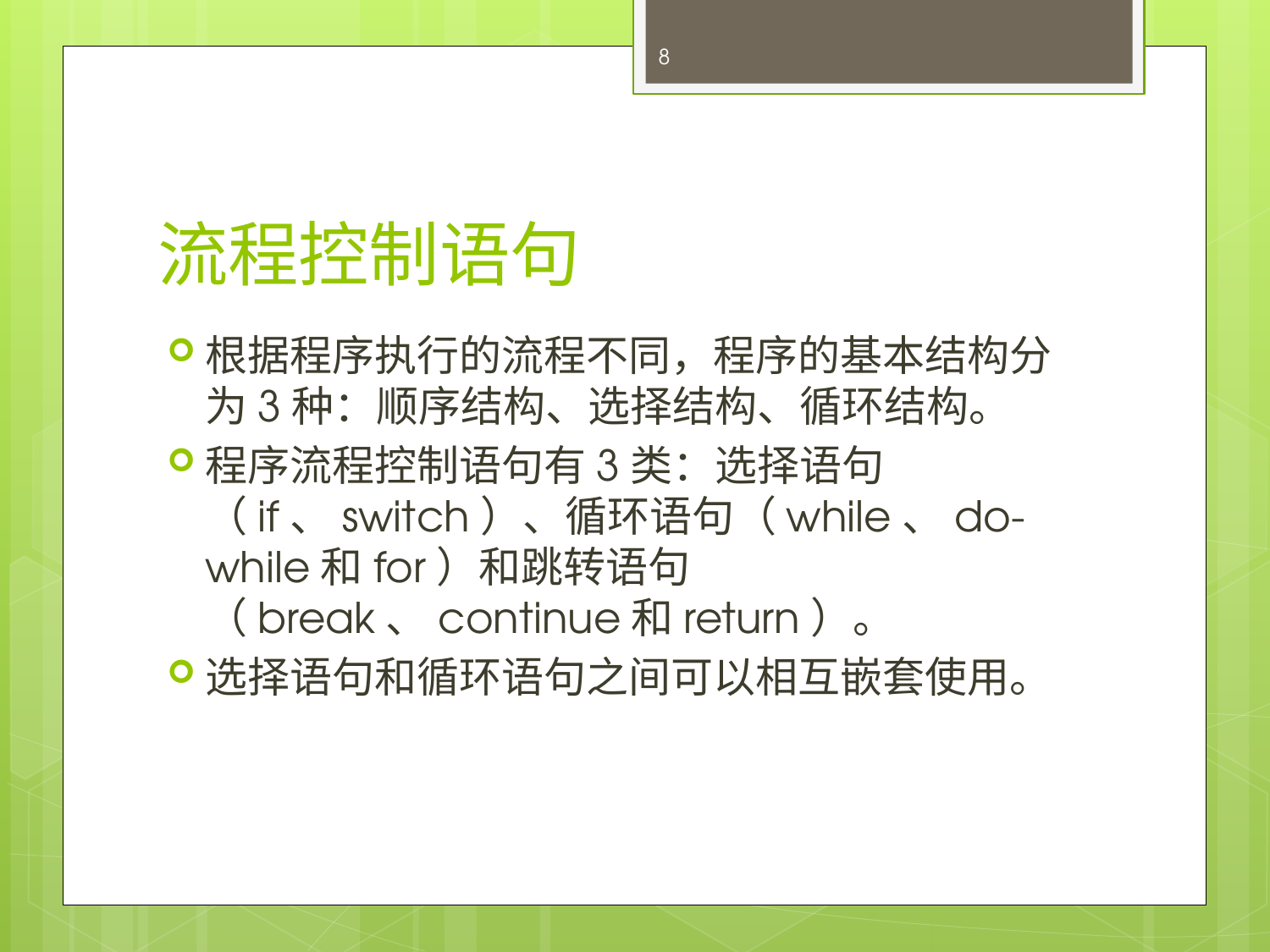

8
# 流程控制语句
根据程序执行的流程不同，程序的基本结构分为3种：顺序结构、选择结构、循环结构。
程序流程控制语句有3类：选择语句（if、switch）、循环语句（while、do-while和for）和跳转语句（break、continue和return）。
选择语句和循环语句之间可以相互嵌套使用。